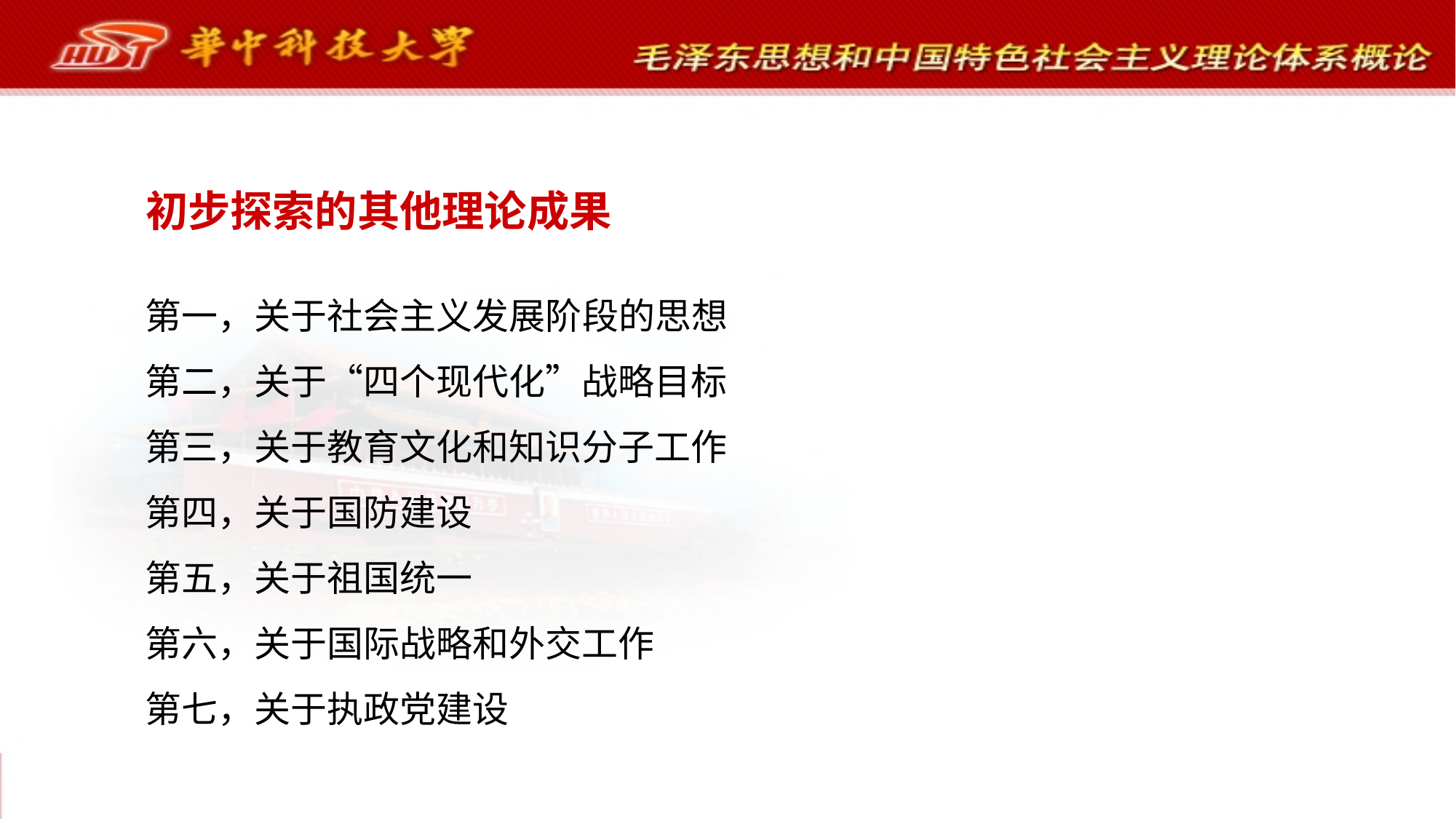

# 初步探索的其他理论成果
第一，关于社会主义发展阶段的思想
第二，关于“四个现代化”战略目标
第三，关于教育文化和知识分子工作
第四，关于国防建设
第五，关于祖国统一
第六，关于国际战略和外交工作
第七，关于执政党建设